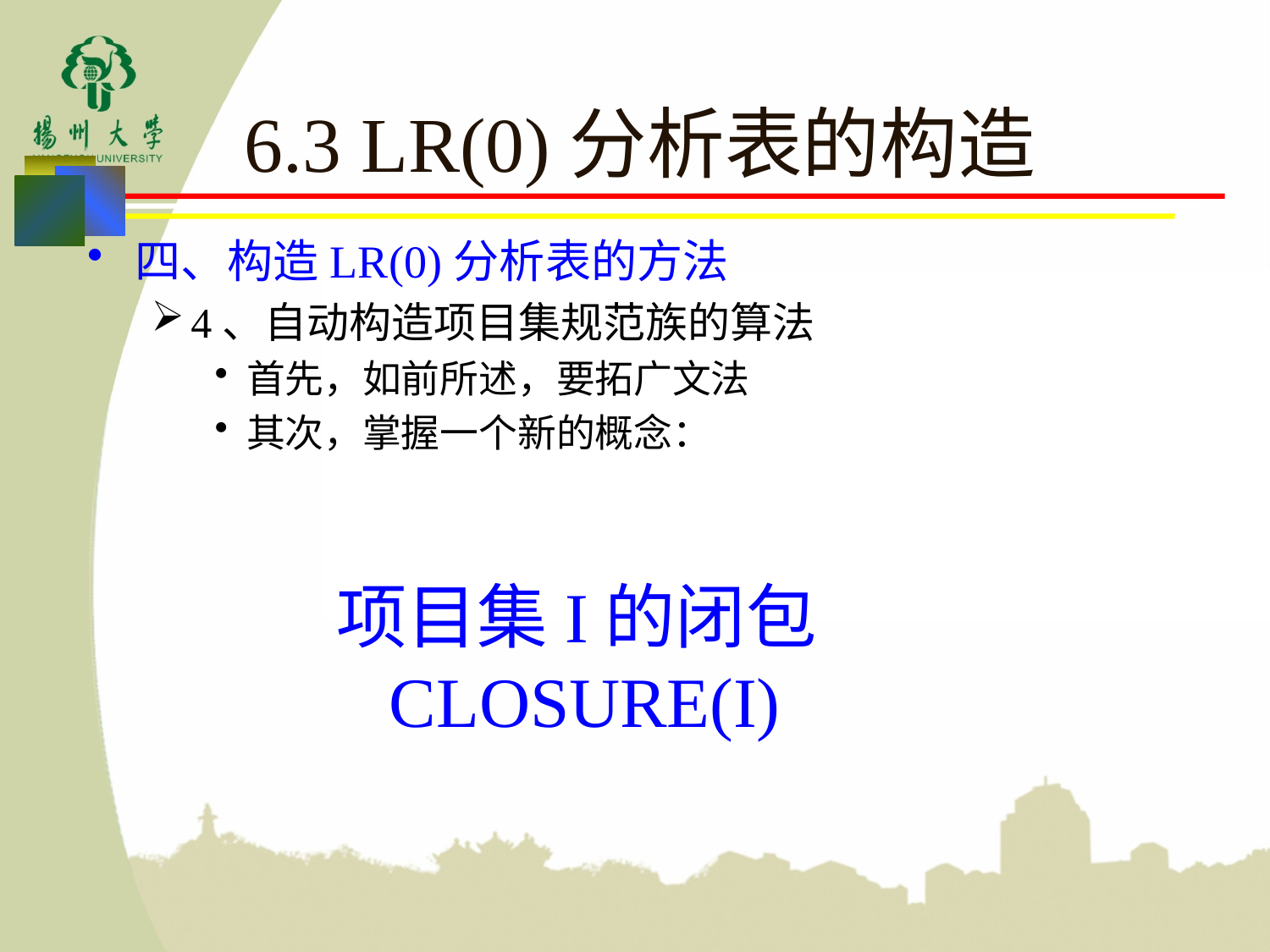

# 6.3 LR(0)分析表的构造
四、构造LR(0)分析表的方法
4、自动构造项目集规范族的算法
首先，如前所述，要拓广文法
其次，掌握一个新的概念：
项目集I的闭包CLOSURE(I)

46